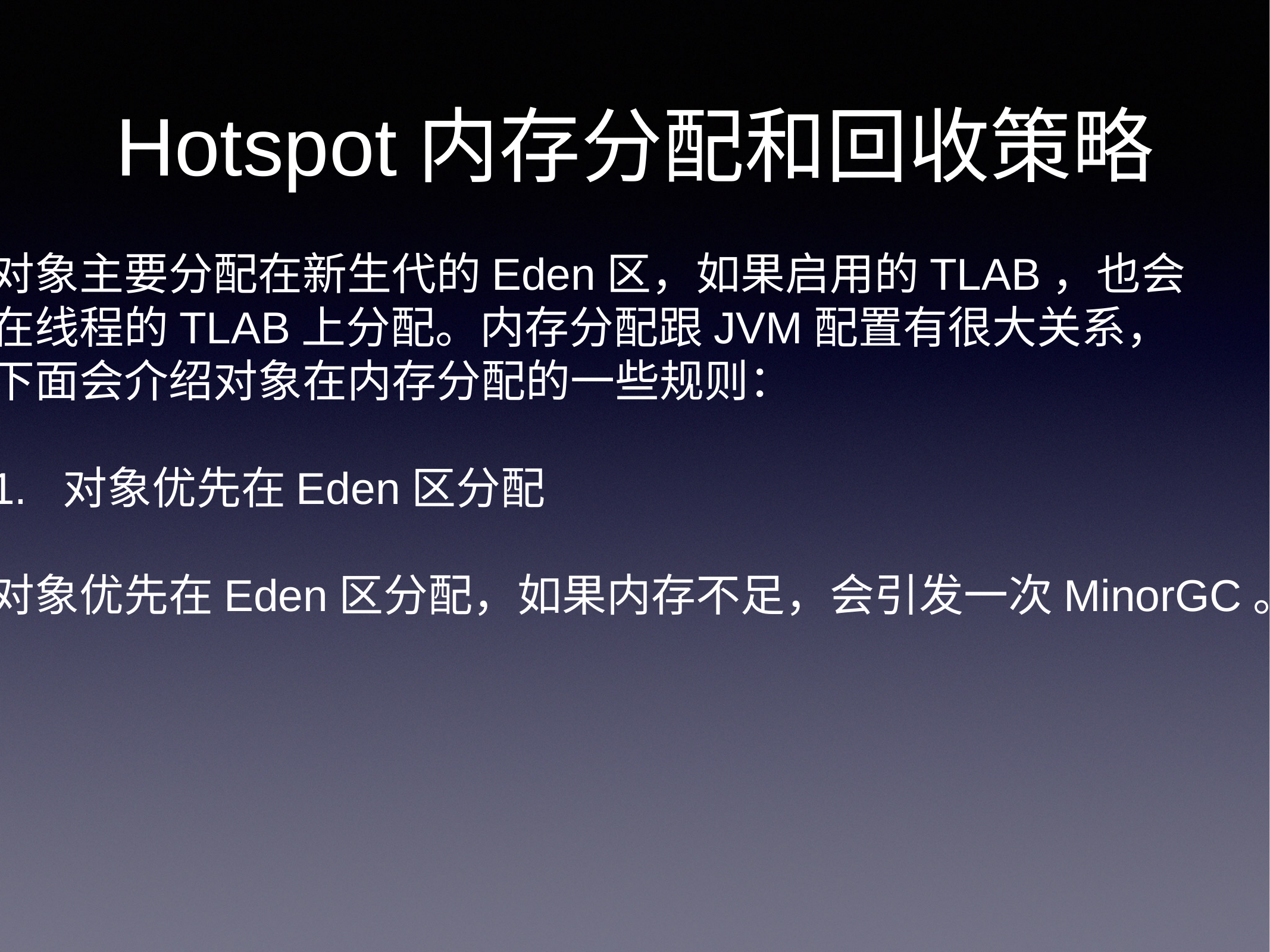

# Hotspot内存分配和回收策略
对象主要分配在新生代的Eden区，如果启用的TLAB，也会
在线程的TLAB上分配。内存分配跟JVM配置有很大关系，
下面会介绍对象在内存分配的一些规则：

对象优先在Eden区分配

对象优先在Eden区分配，如果内存不足，会引发一次MinorGC。